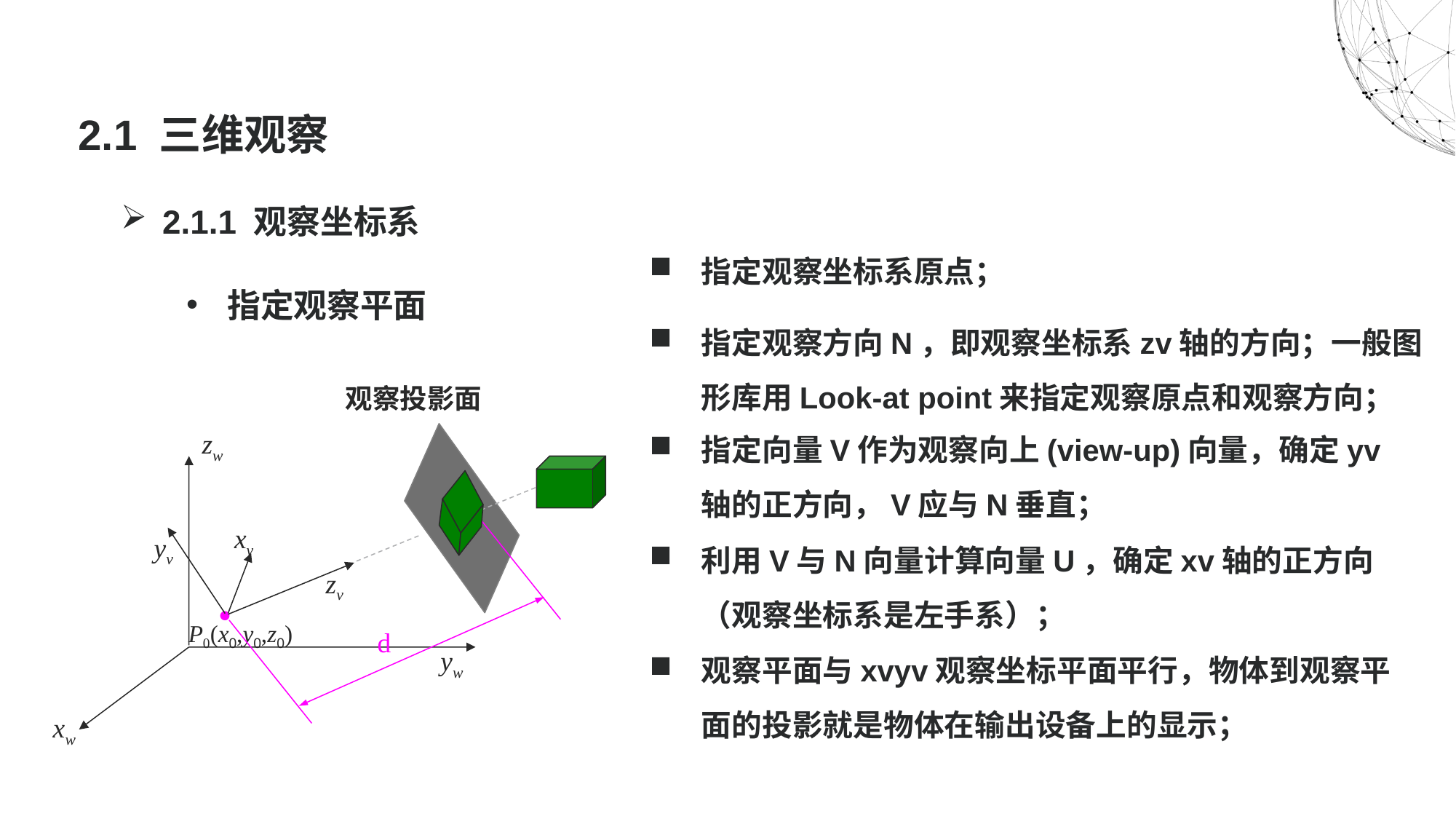

# 2.1 三维观察
2.1.1 观察坐标系
指定观察平面
指定观察坐标系原点；
指定观察方向N，即观察坐标系zv轴的方向；一般图形库用Look-at point来指定观察原点和观察方向；

观察投影面
指定向量V作为观察向上(view-up)向量，确定yv轴的正方向，V应与N垂直；
zw

xv
利用V与N向量计算向量U，确定xv轴的正方向（观察坐标系是左手系）；
yv

zv

•

P0(x0,y0,z0)

d
观察平面与xvyv观察坐标平面平行，物体到观察平面的投影就是物体在输出设备上的显示；
yw

xw